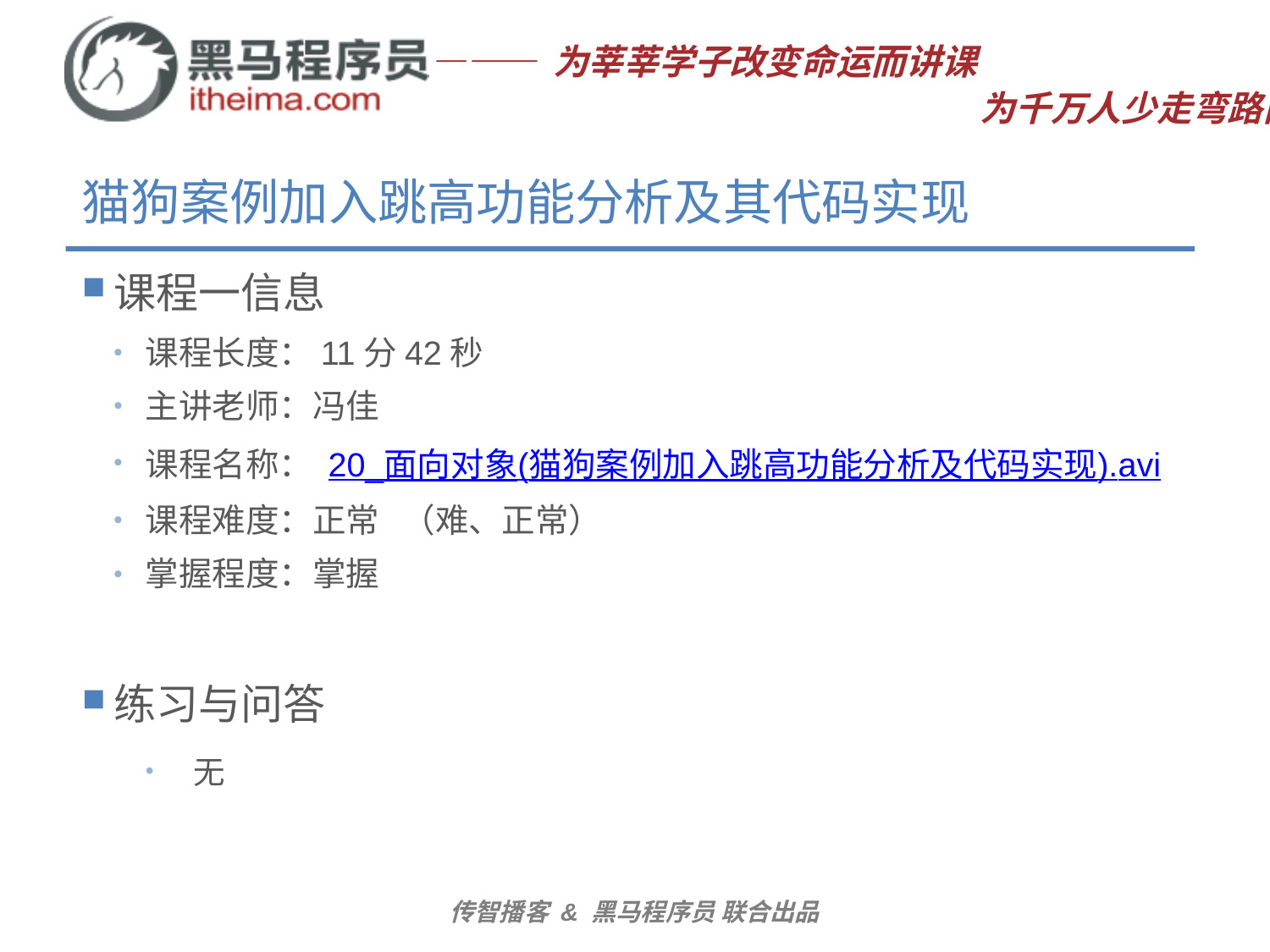

# 猫狗案例加入跳高功能分析及其代码实现
课程一信息
课程长度：11分42秒
主讲老师：冯佳
课程名称： 20_面向对象(猫狗案例加入跳高功能分析及代码实现).avi
课程难度：正常   （难、正常）
掌握程度：掌握

练习与问答
无